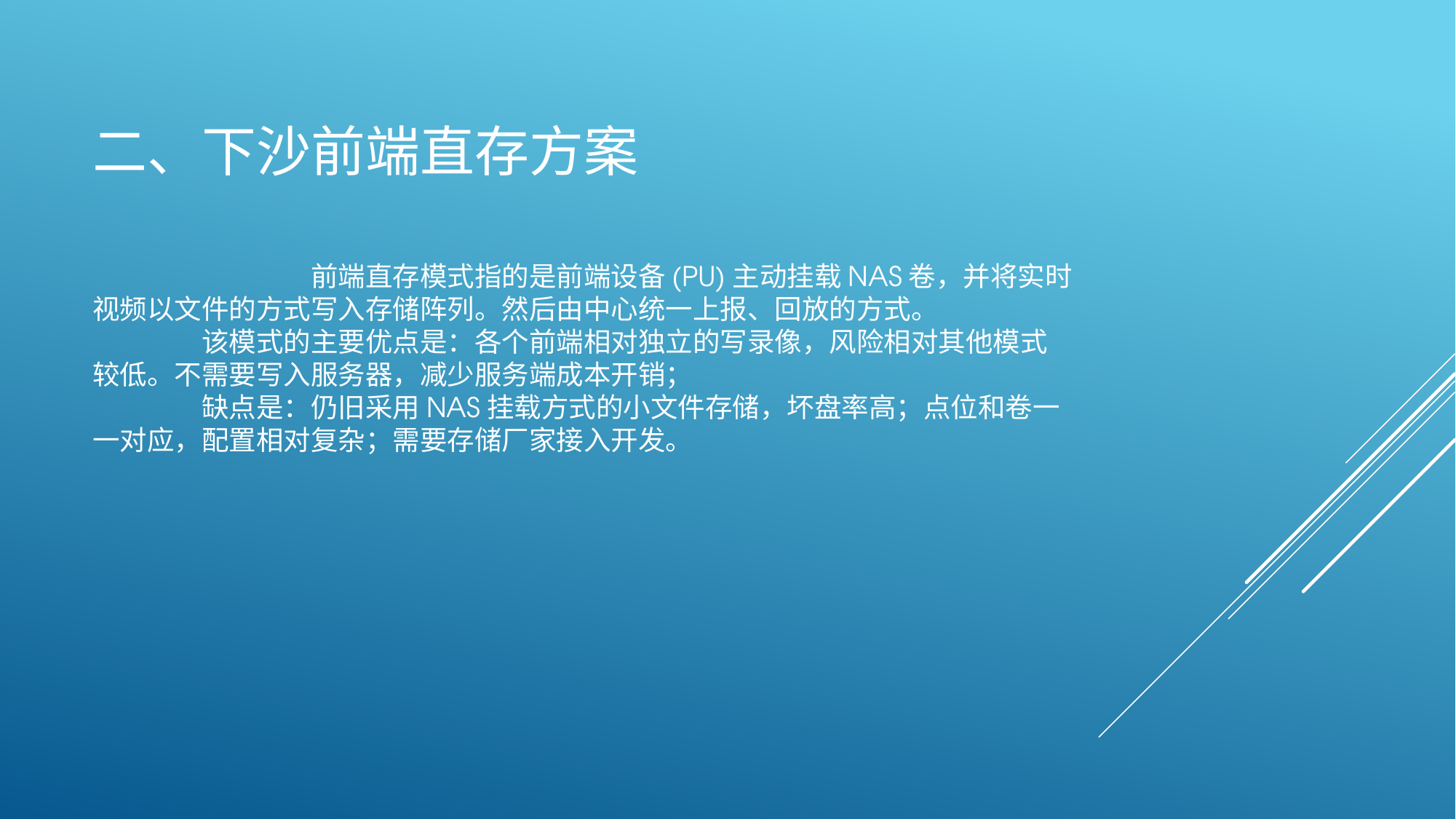

# 二、下沙前端直存方案
		前端直存模式指的是前端设备(PU)主动挂载NAS卷，并将实时视频以文件的方式写入存储阵列。然后由中心统一上报、回放的方式。
	该模式的主要优点是：各个前端相对独立的写录像，风险相对其他模式较低。不需要写入服务器，减少服务端成本开销；
	缺点是：仍旧采用NAS挂载方式的小文件存储，坏盘率高；点位和卷一一对应，配置相对复杂；需要存储厂家接入开发。